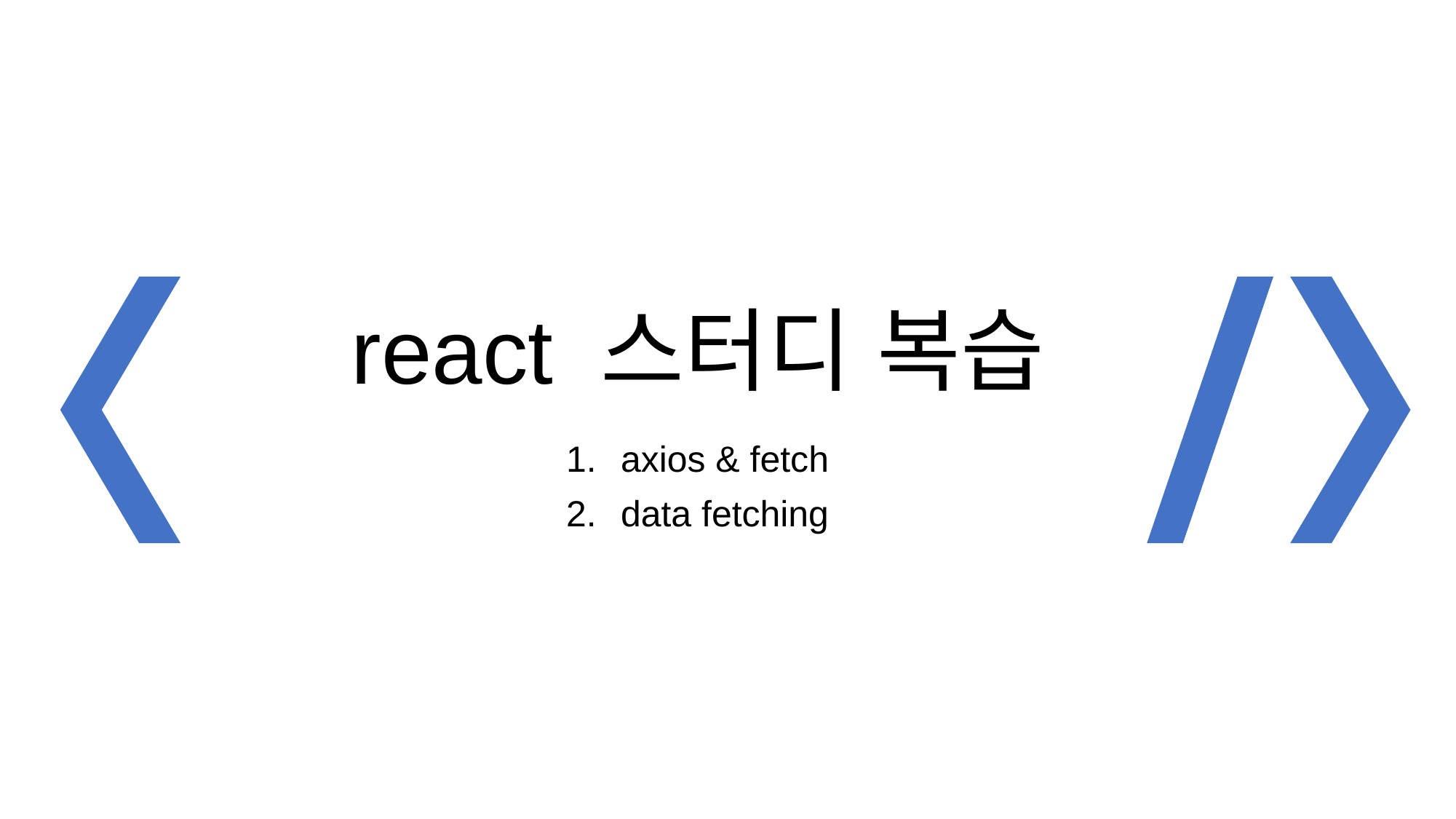

# react 스터디 복습

axios & fetch
data fetching